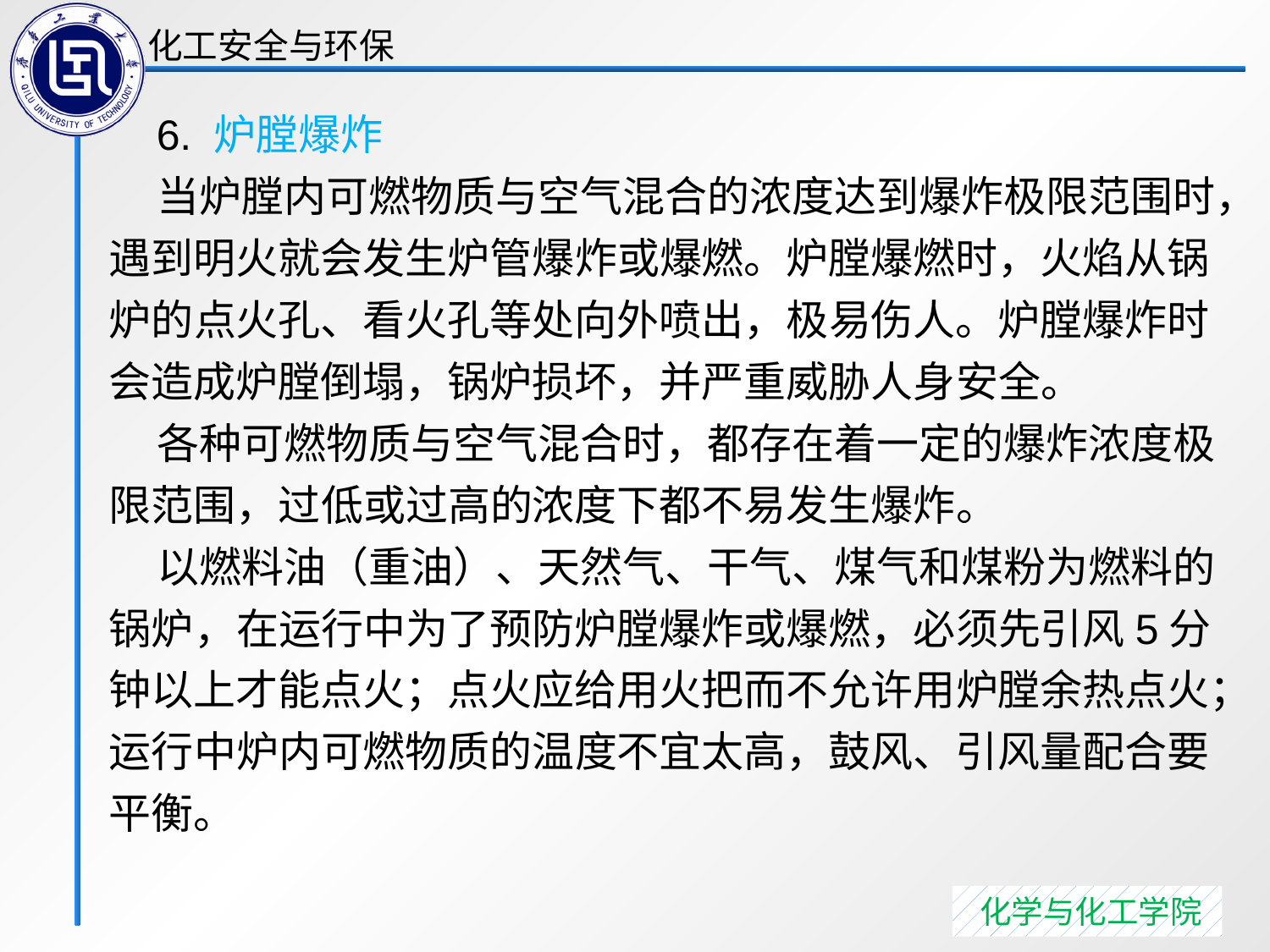

6. 炉膛爆炸
    当炉膛内可燃物质与空气混合的浓度达到爆炸极限范围时，遇到明火就会发生炉管爆炸或爆燃。炉膛爆燃时，火焰从锅炉的点火孔、看火孔等处向外喷出，极易伤人。炉膛爆炸时会造成炉膛倒塌，锅炉损坏，并严重威胁人身安全。
    各种可燃物质与空气混合时，都存在着一定的爆炸浓度极限范围，过低或过高的浓度下都不易发生爆炸。
    以燃料油（重油）、天然气、干气、煤气和煤粉为燃料的锅炉，在运行中为了预防炉膛爆炸或爆燃，必须先引风5分钟以上才能点火；点火应给用火把而不允许用炉膛余热点火；运行中炉内可燃物质的温度不宜太高，鼓风、引风量配合要平衡。